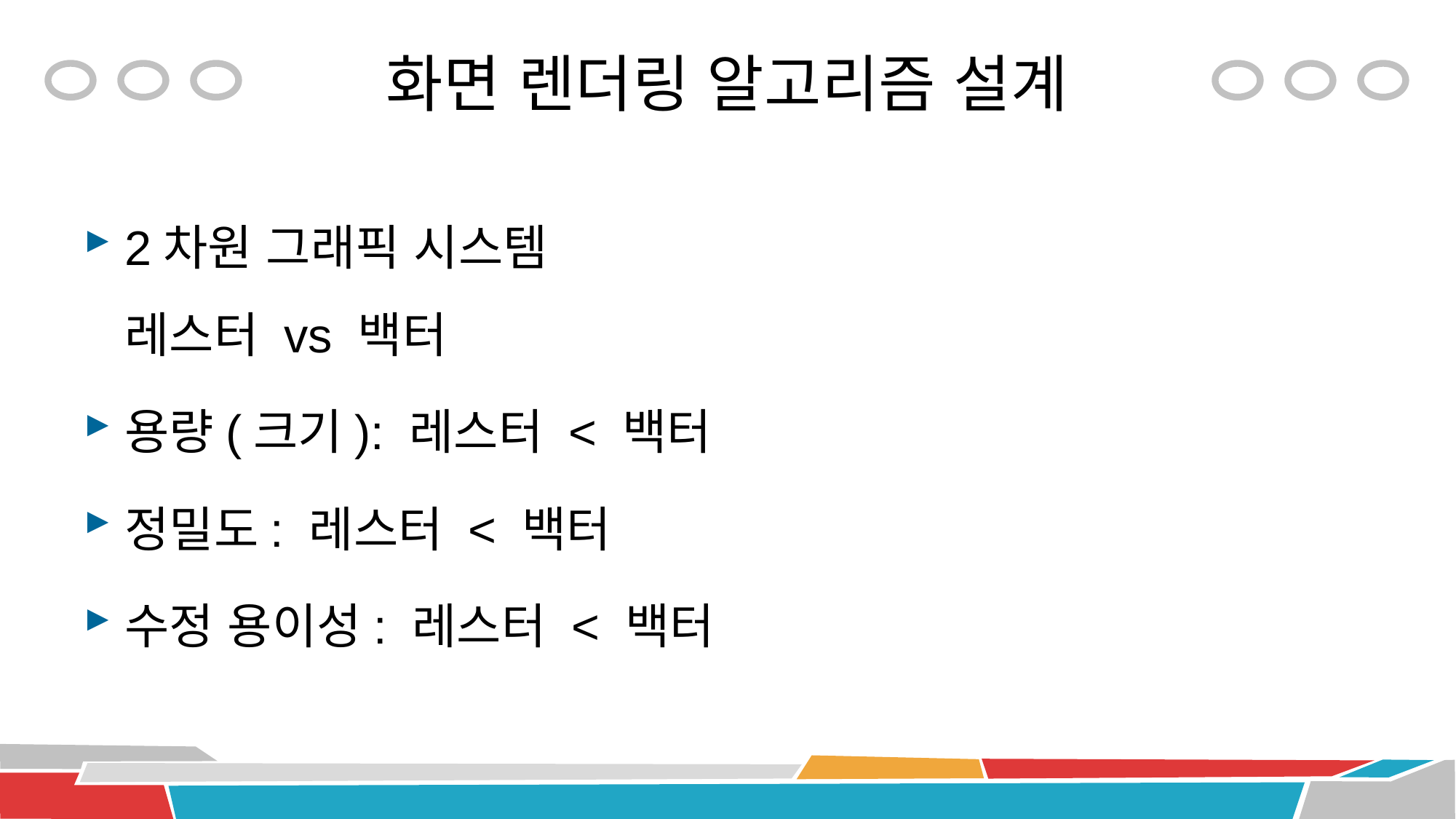

# 화면 렌더링 알고리즘 설계
2차원 그래픽 시스템
레스터 vs 백터
용량(크기): 레스터 < 백터
정밀도: 레스터 < 백터
수정 용이성: 레스터 < 백터